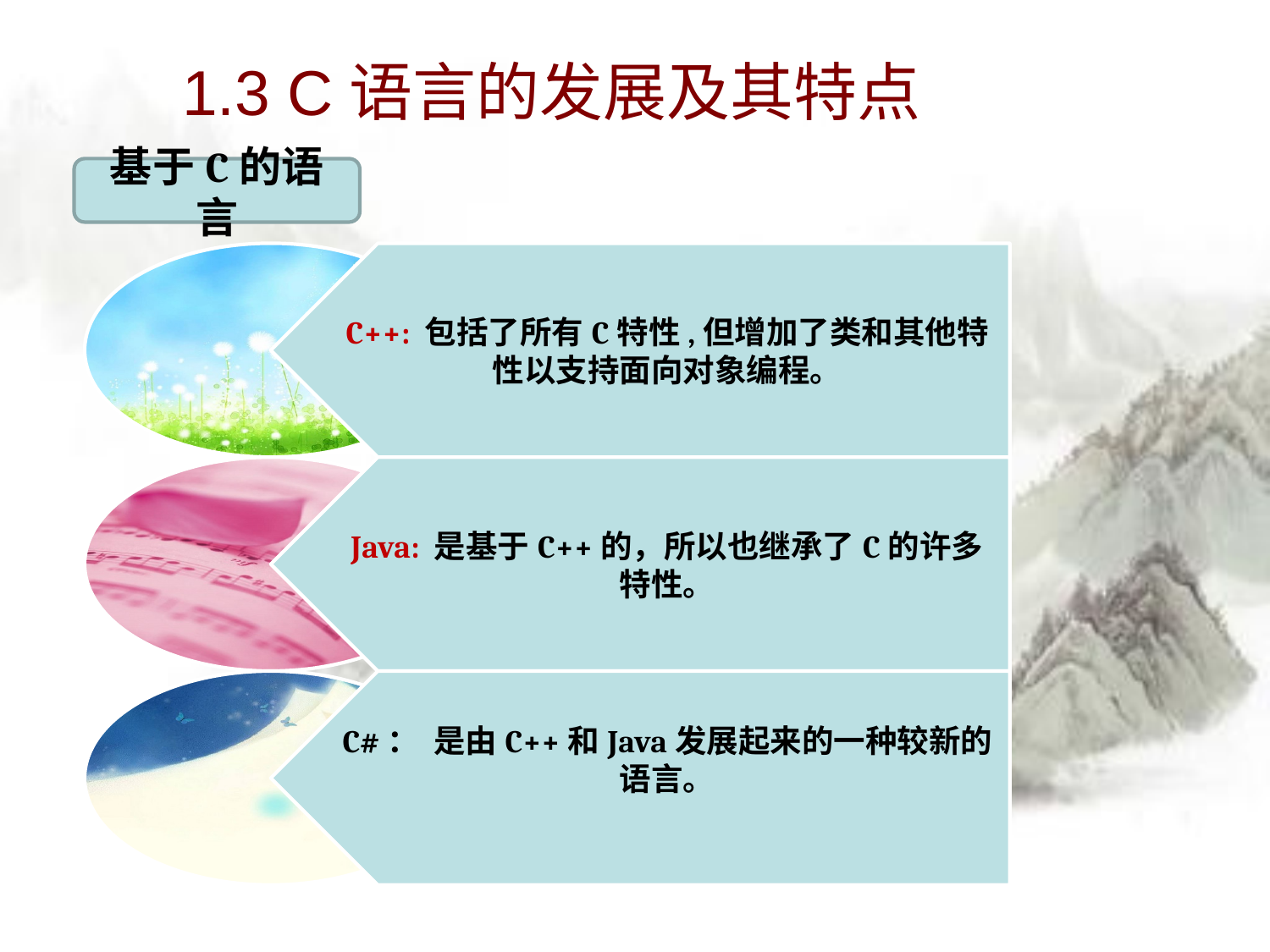

# 1.3 C语言的发展及其特点
基于C的语言
C++: 包括了所有C特性,但增加了类和其他特性以支持面向对象编程。
C#：  是由C++和Java发展起来的一种较新的语言。
Java: 是基于C++的，所以也继承了C的许多特性。